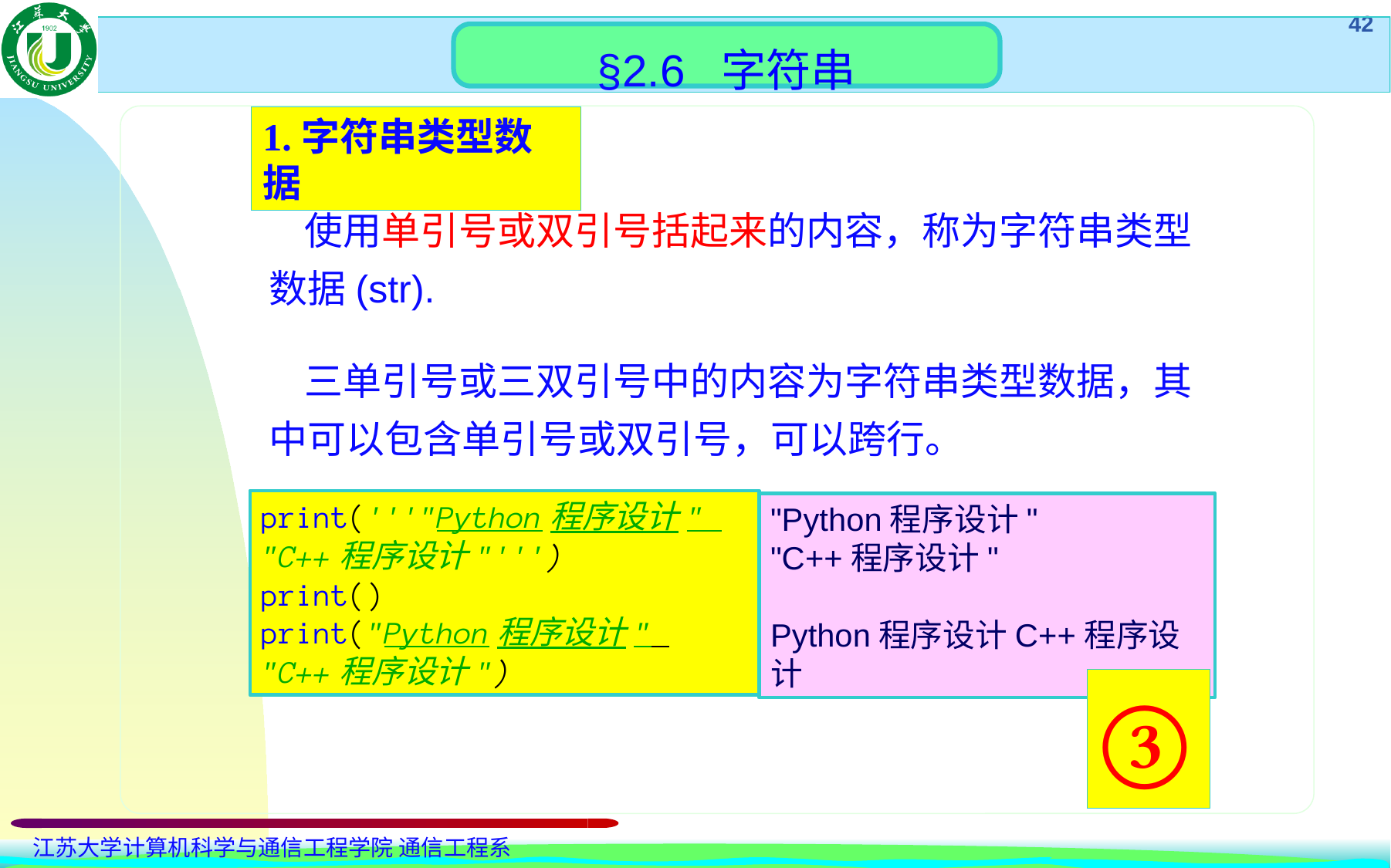

§2.6  字符串
1.字符串类型数据
   使用单引号或双引号括起来的内容，称为字符串类型数据(str).
   三单引号或三双引号中的内容为字符串类型数据，其中可以包含单引号或双引号，可以跨行。
print('''"Python程序设计"
"C++程序设计"''')
print()
print("Python程序设计"
"C++程序设计")
"Python程序设计"
"C++程序设计"

Python程序设计C++程序设计
③